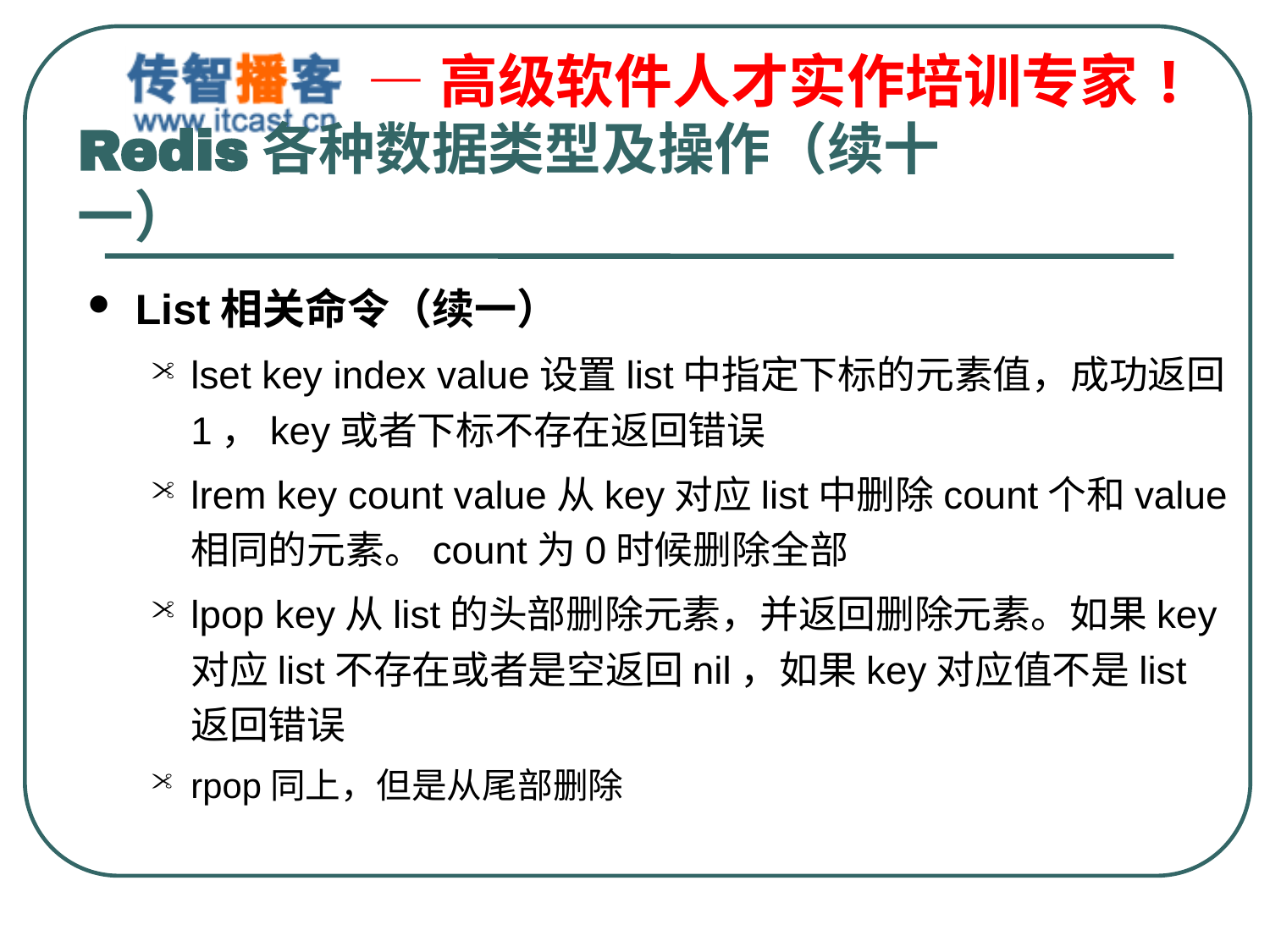

# Redis各种数据类型及操作（续十一）
List相关命令（续一）
lset key index value设置list中指定下标的元素值，成功返回1，key或者下标不存在返回错误
lrem key count value从key对应list中删除count个和value相同的元素。count为0时候删除全部
lpop key从list的头部删除元素，并返回删除元素。如果key对应list不存在或者是空返回nil，如果key对应值不是list返回错误
rpop同上，但是从尾部删除